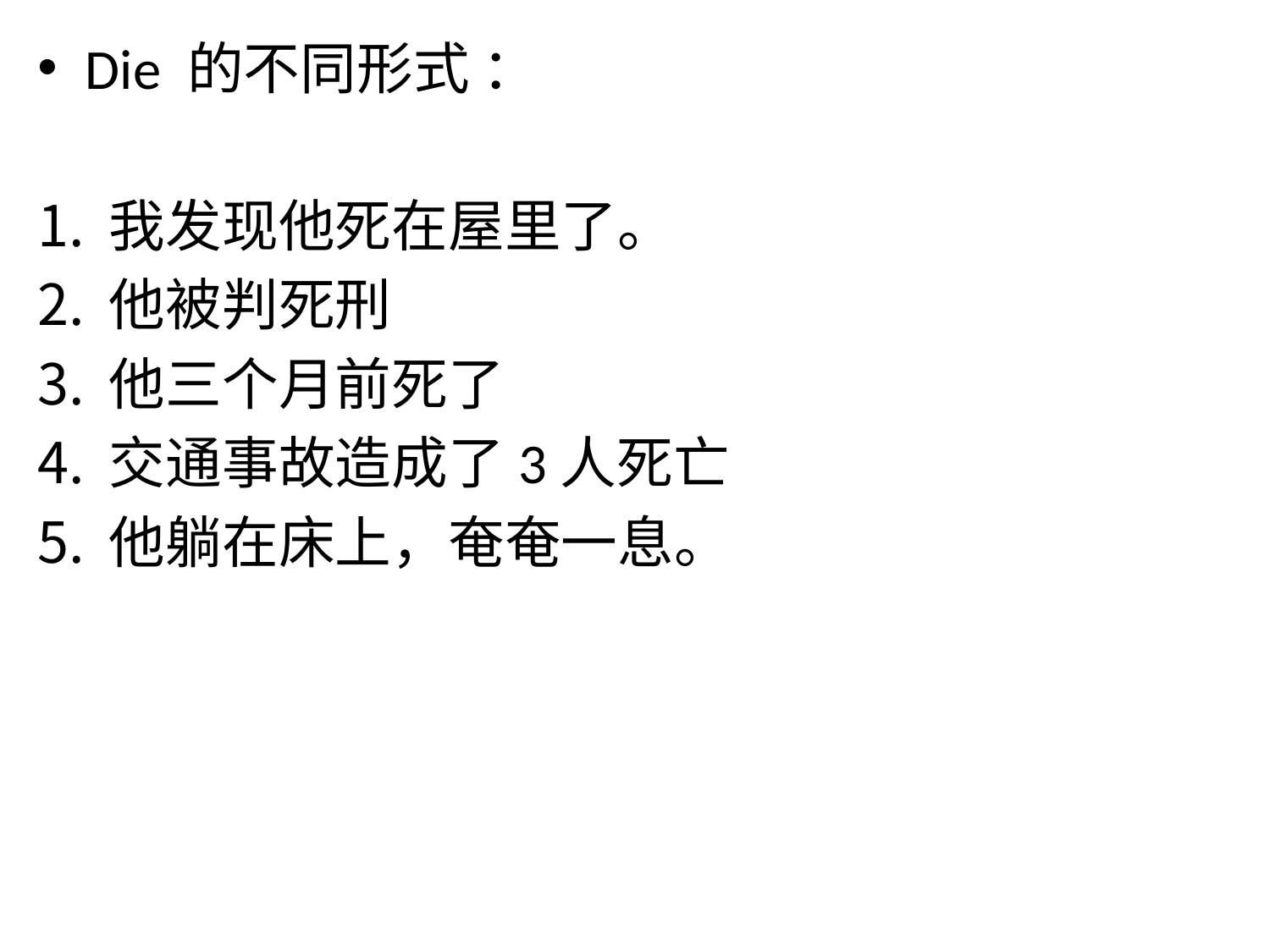

Die 的不同形式 ：

我发现他死在屋里了。
他被判死刑
他三个月前死了
交通事故造成了3人死亡
他躺在床上，奄奄一息。